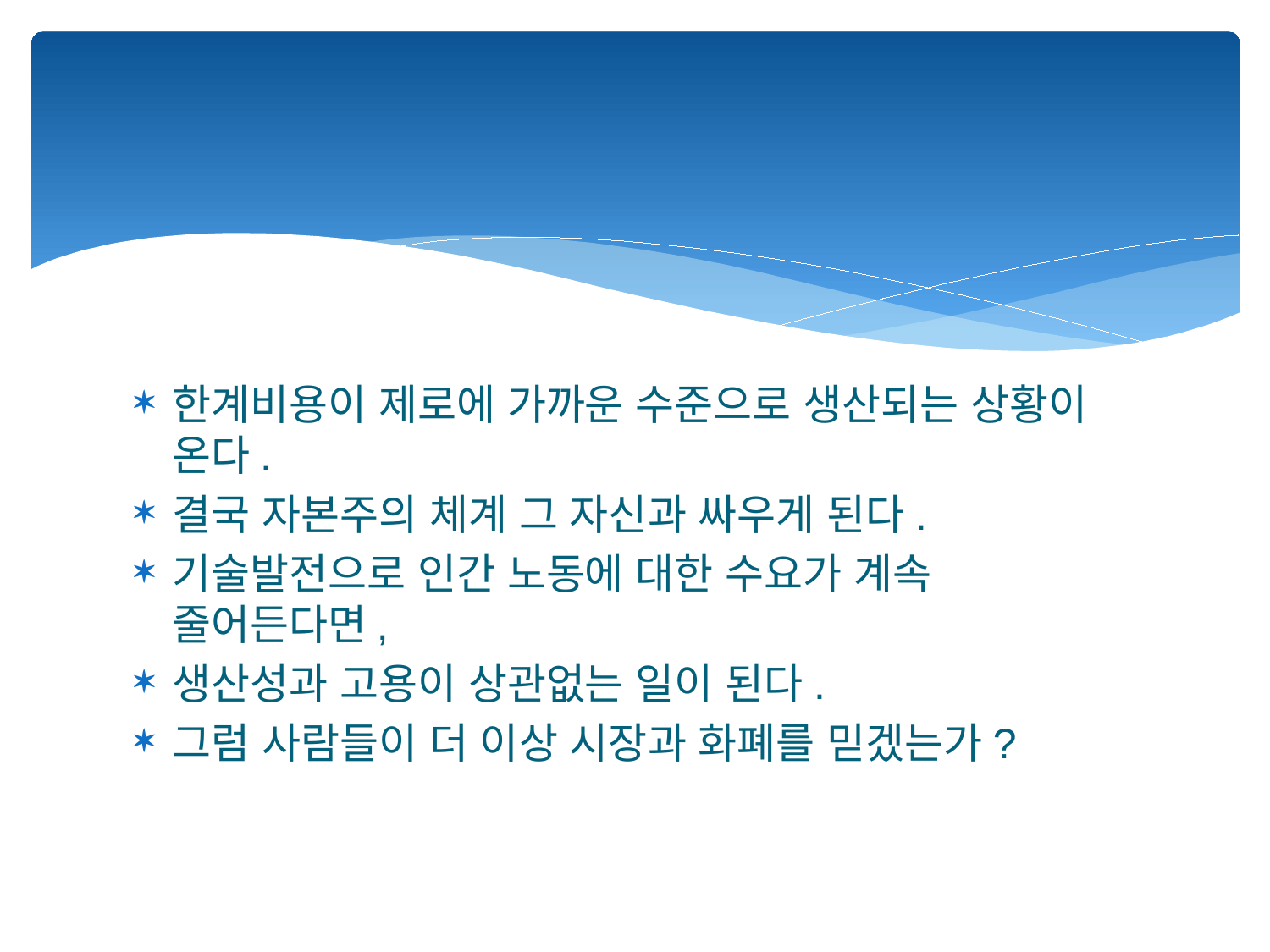

#
한계비용이 제로에 가까운 수준으로 생산되는 상황이 온다.
결국 자본주의 체계 그 자신과 싸우게 된다.
기술발전으로 인간 노동에 대한 수요가 계속 줄어든다면,
생산성과 고용이 상관없는 일이 된다.
그럼 사람들이 더 이상 시장과 화폐를 믿겠는가?